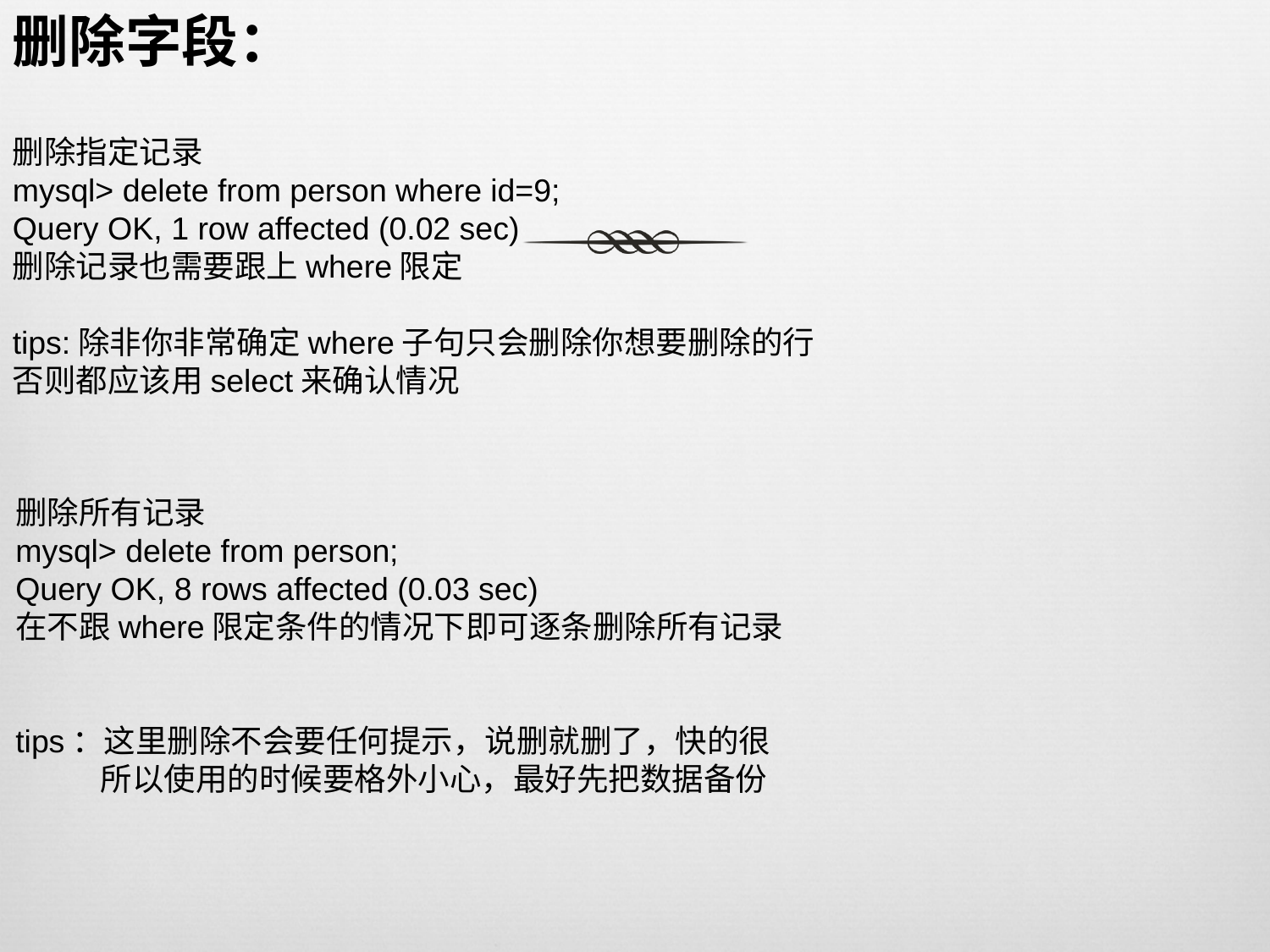

删除字段：

删除指定记录
mysql> delete from person where id=9;
Query OK, 1 row affected (0.02 sec)
删除记录也需要跟上where限定

tips:除非你非常确定where子句只会删除你想要删除的行
否则都应该用select来确认情况
删除所有记录
mysql> delete from person;
Query OK, 8 rows affected (0.03 sec)
在不跟where限定条件的情况下即可逐条删除所有记录

tips：这里删除不会要任何提示，说删就删了，快的很
　　   所以使用的时候要格外小心，最好先把数据备份